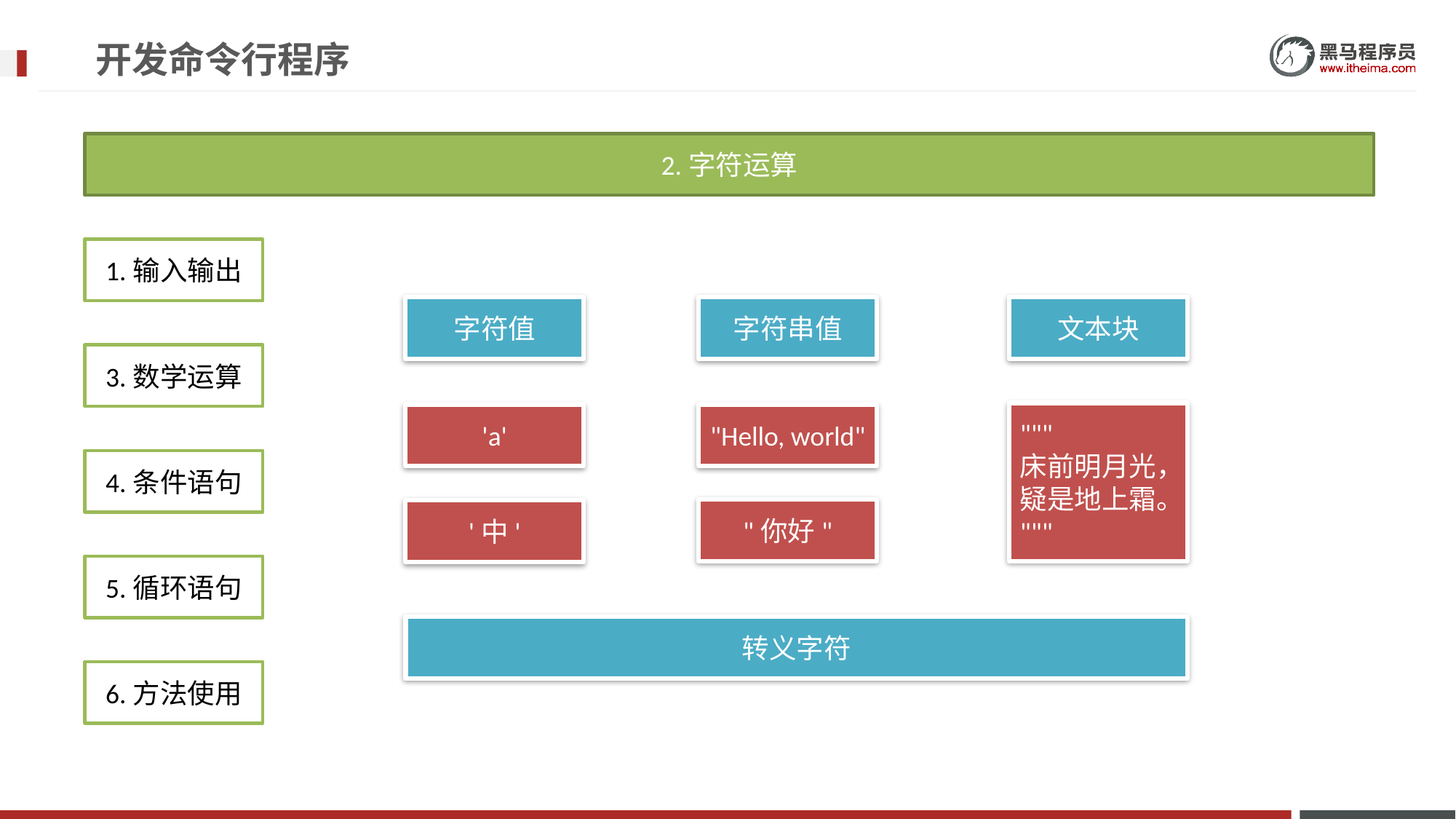

# 开发命令行程序
2.字符运算
1.输入输出
字符值
字符串值
文本块
3.数学运算
"""
床前明月光，
疑是地上霜。
"""
'a'
"Hello, world"
4.条件语句
"你好"
'中'
5.循环语句
转义字符
6.方法使用